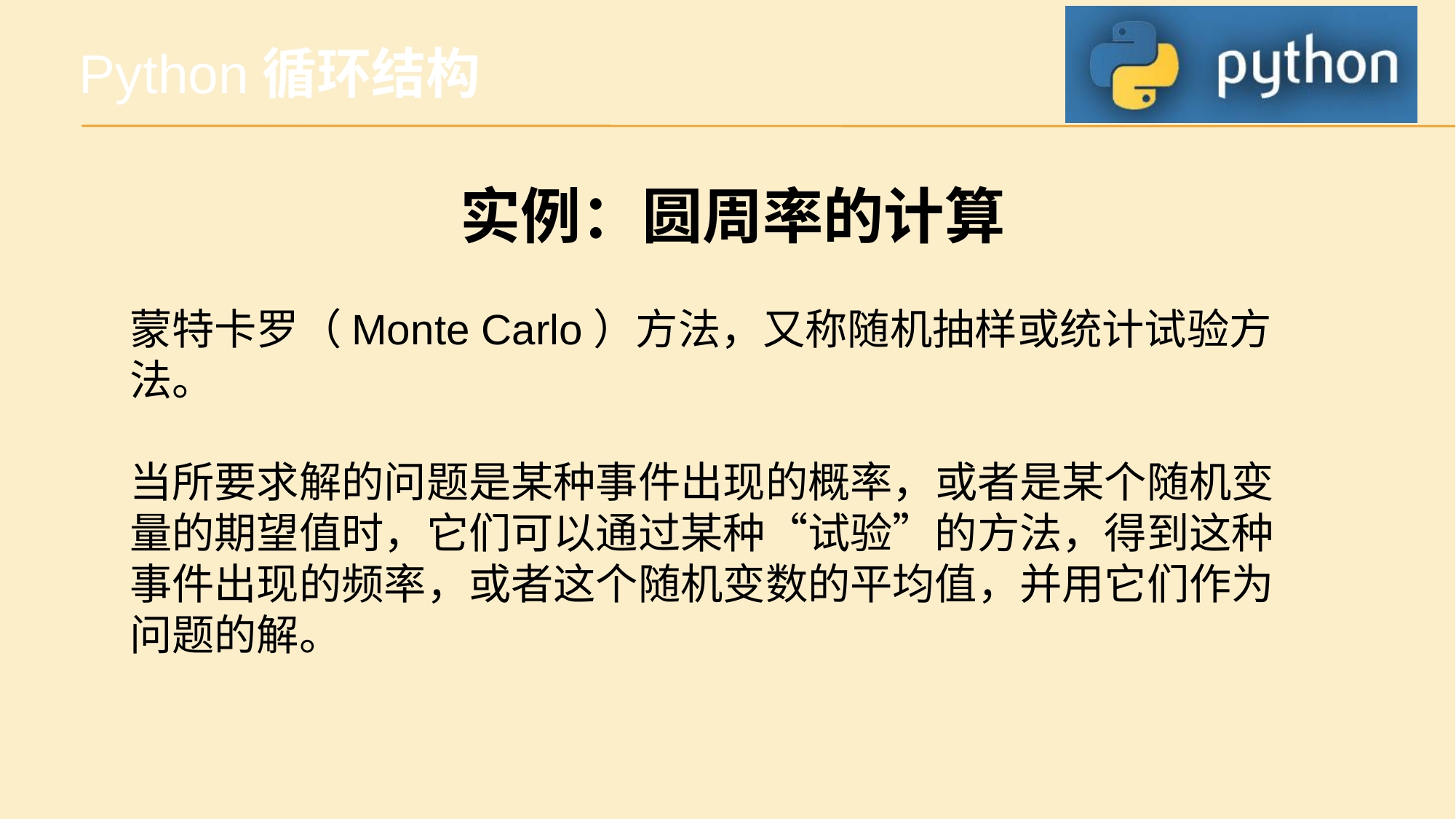

Python循环结构
实例：圆周率的计算
蒙特卡罗（Monte Carlo）方法，又称随机抽样或统计试验方法。

当所要求解的问题是某种事件出现的概率，或者是某个随机变量的期望值时，它们可以通过某种“试验”的方法，得到这种事件出现的频率，或者这个随机变数的平均值，并用它们作为问题的解。